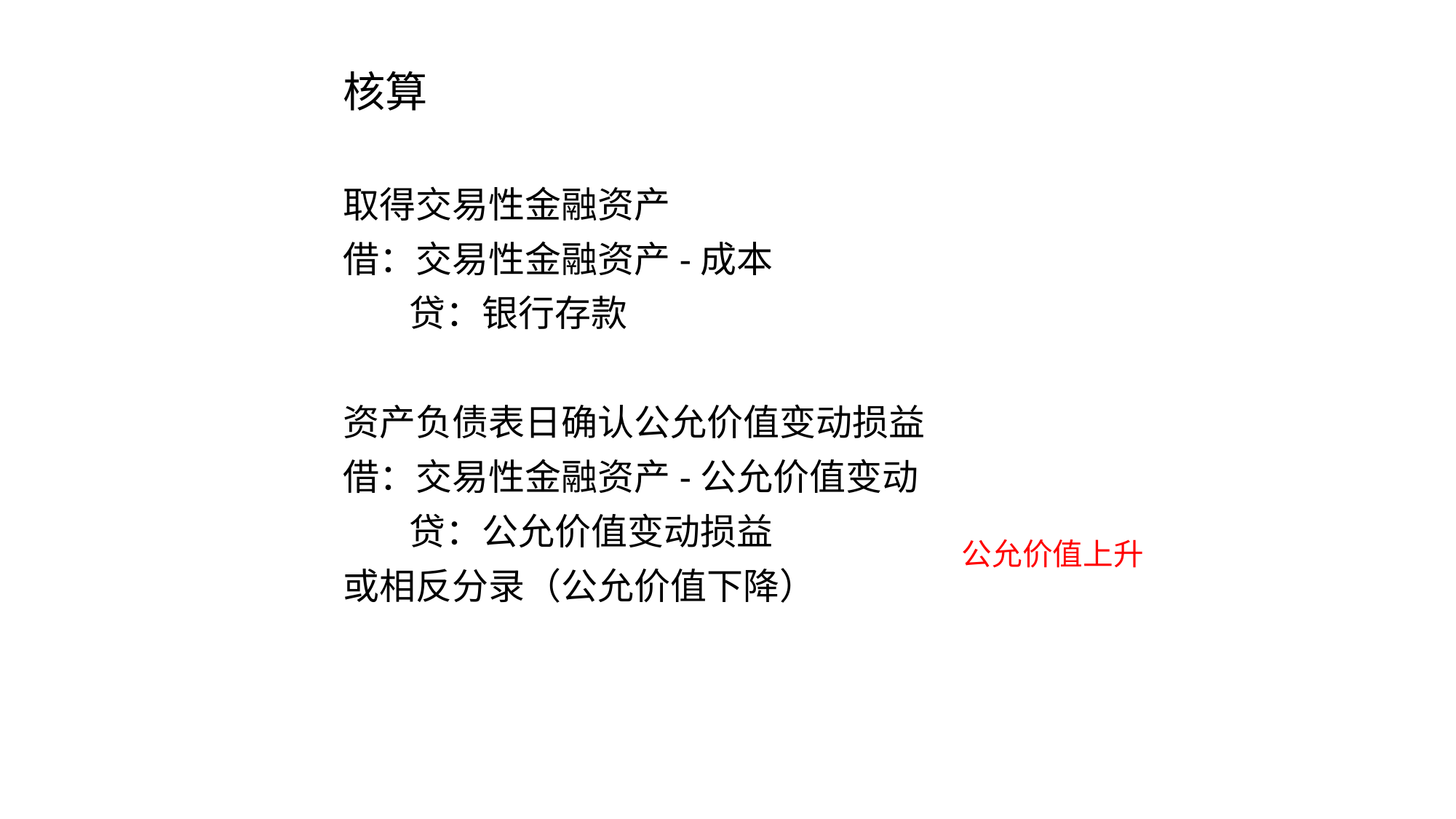

核算

取得交易性金融资产
借：交易性金融资产-成本
       贷：银行存款

资产负债表日确认公允价值变动损益
借：交易性金融资产-公允价值变动
       贷：公允价值变动损益
或相反分录（公允价值下降）

公允价值上升